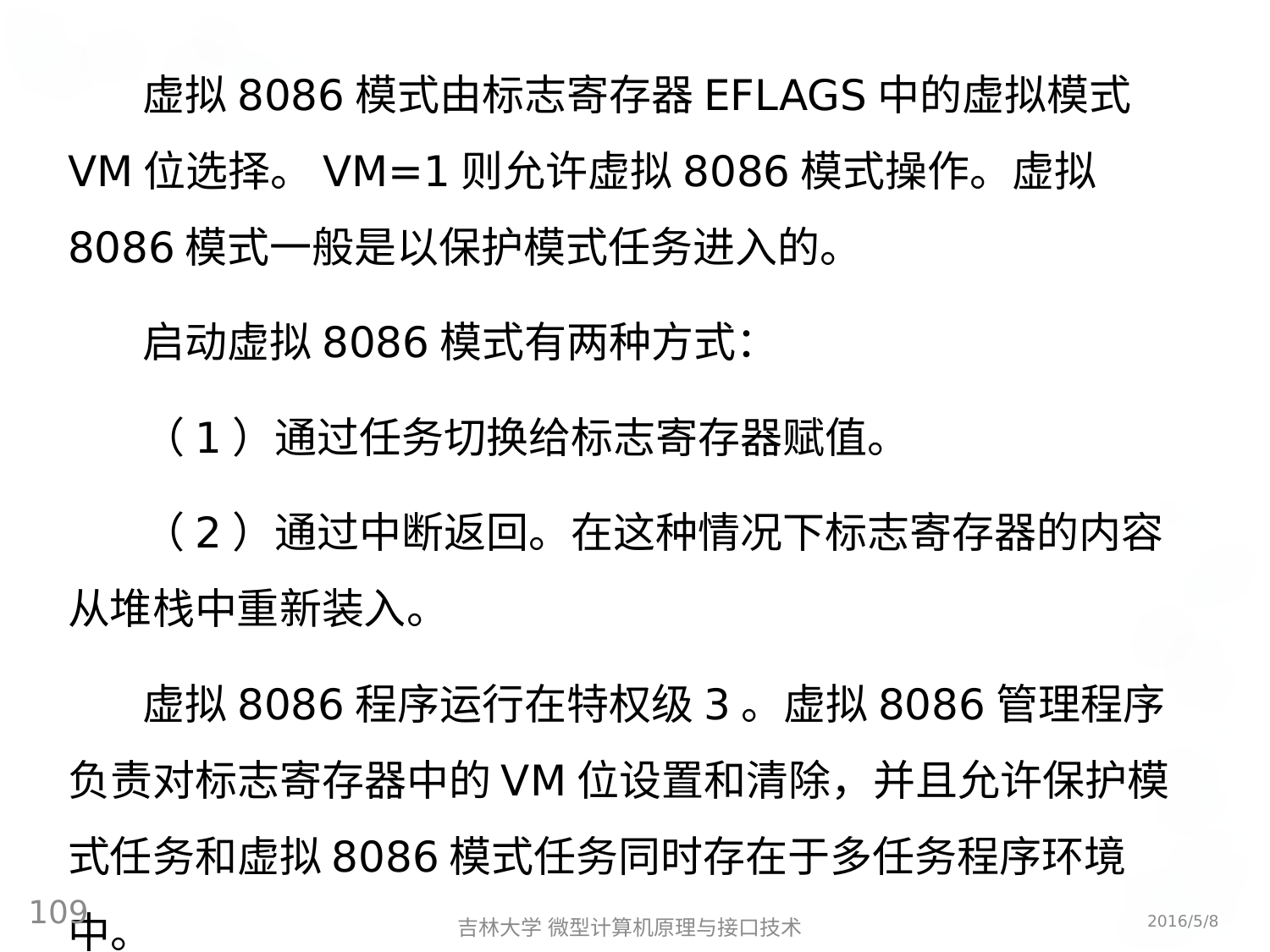

虚拟8086模式由标志寄存器EFLAGS中的虚拟模式VM位选择。VM=1则允许虚拟8086模式操作。虚拟8086模式一般是以保护模式任务进入的。
启动虚拟8086模式有两种方式：
（1）通过任务切换给标志寄存器赋值。
（2）通过中断返回。在这种情况下标志寄存器的内容从堆栈中重新装入。
虚拟8086程序运行在特权级3。虚拟8086管理程序负责对标志寄存器中的VM位设置和清除，并且允许保护模式任务和虚拟8086模式任务同时存在于多任务程序环境中。
109
2016/5/8
吉林大学 微型计算机原理与接口技术